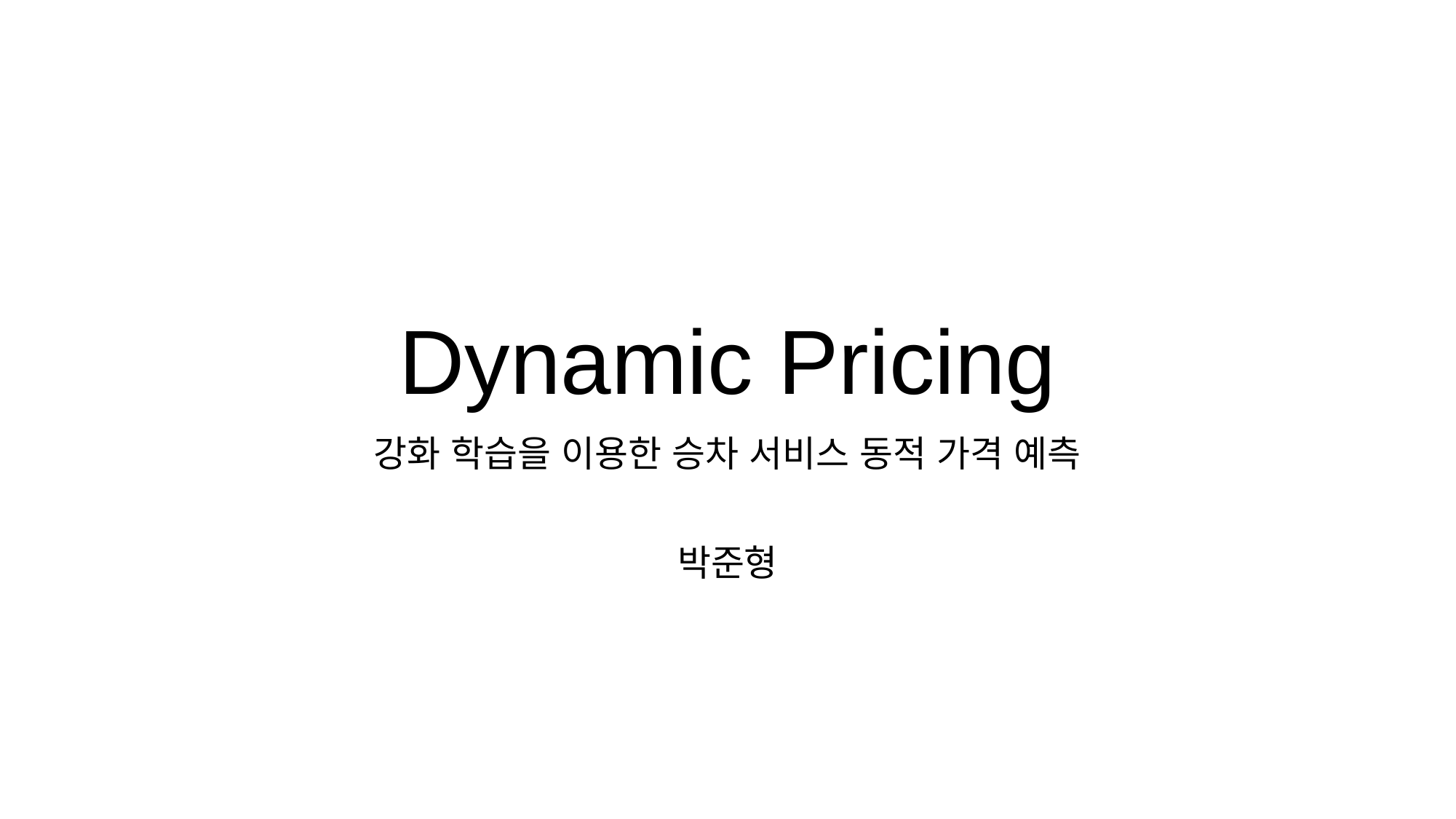

# Dynamic Pricing
강화 학습을 이용한 승차 서비스 동적 가격 예측

박준형